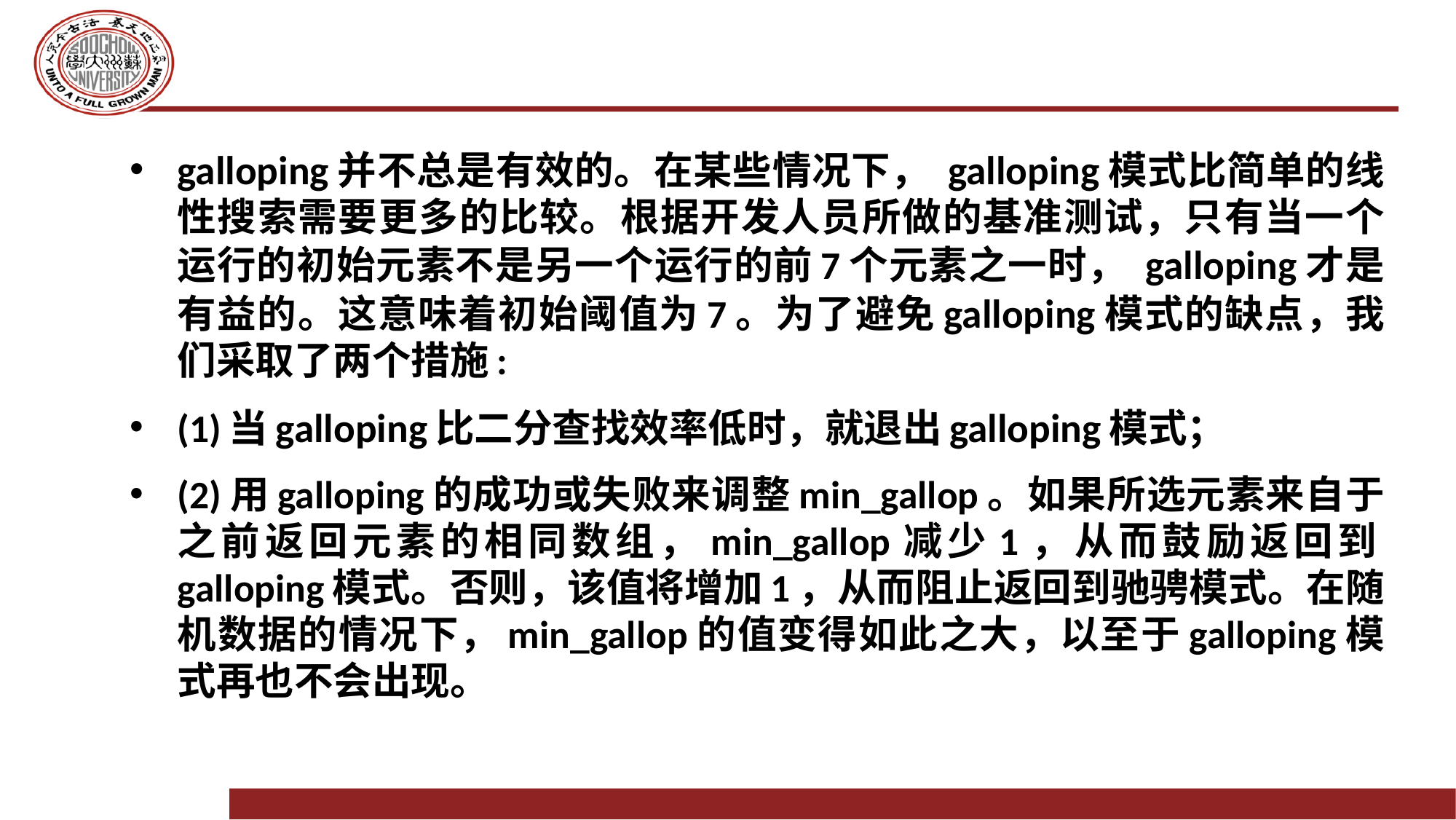

#
galloping并不总是有效的。在某些情况下， galloping模式比简单的线性搜索需要更多的比较。根据开发人员所做的基准测试，只有当一个运行的初始元素不是另一个运行的前7个元素之一时， galloping才是有益的。这意味着初始阈值为7。为了避免galloping模式的缺点，我们采取了两个措施:
(1)当galloping比二分查找效率低时，就退出galloping模式；
(2)用galloping的成功或失败来调整min_gallop。如果所选元素来自于之前返回元素的相同数组，min_gallop减少1，从而鼓励返回到galloping模式。否则，该值将增加1，从而阻止返回到驰骋模式。在随机数据的情况下，min_gallop的值变得如此之大，以至于galloping模式再也不会出现。